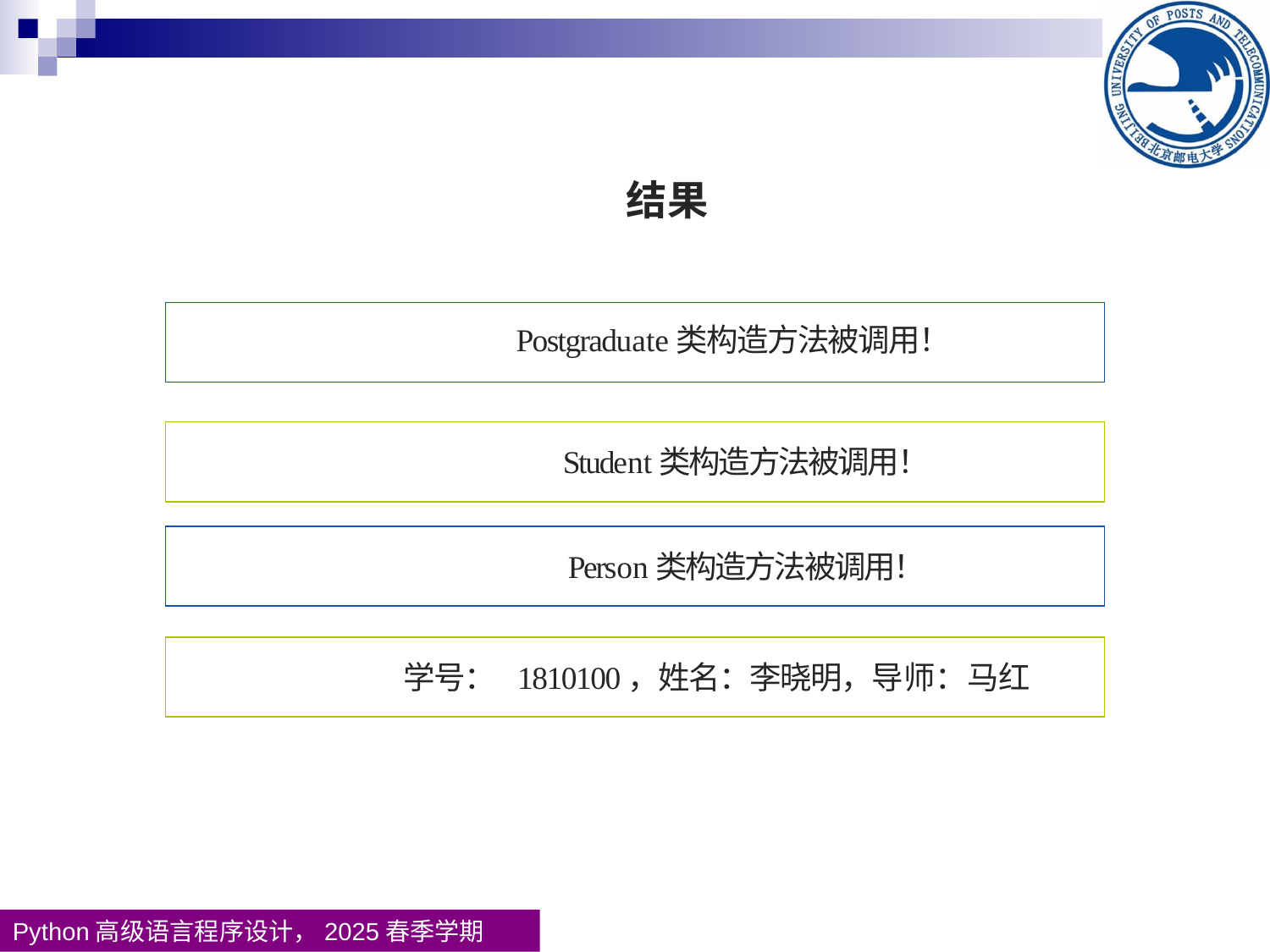

结果
| Postgraduate类构造方法被调用！ |
| --- |
| Student类构造方法被调用！ |
| --- |
| Person类构造方法被调用！ |
| --- |
| 学号： 1810100，姓名：李晓明，导师：马红 |
| --- |